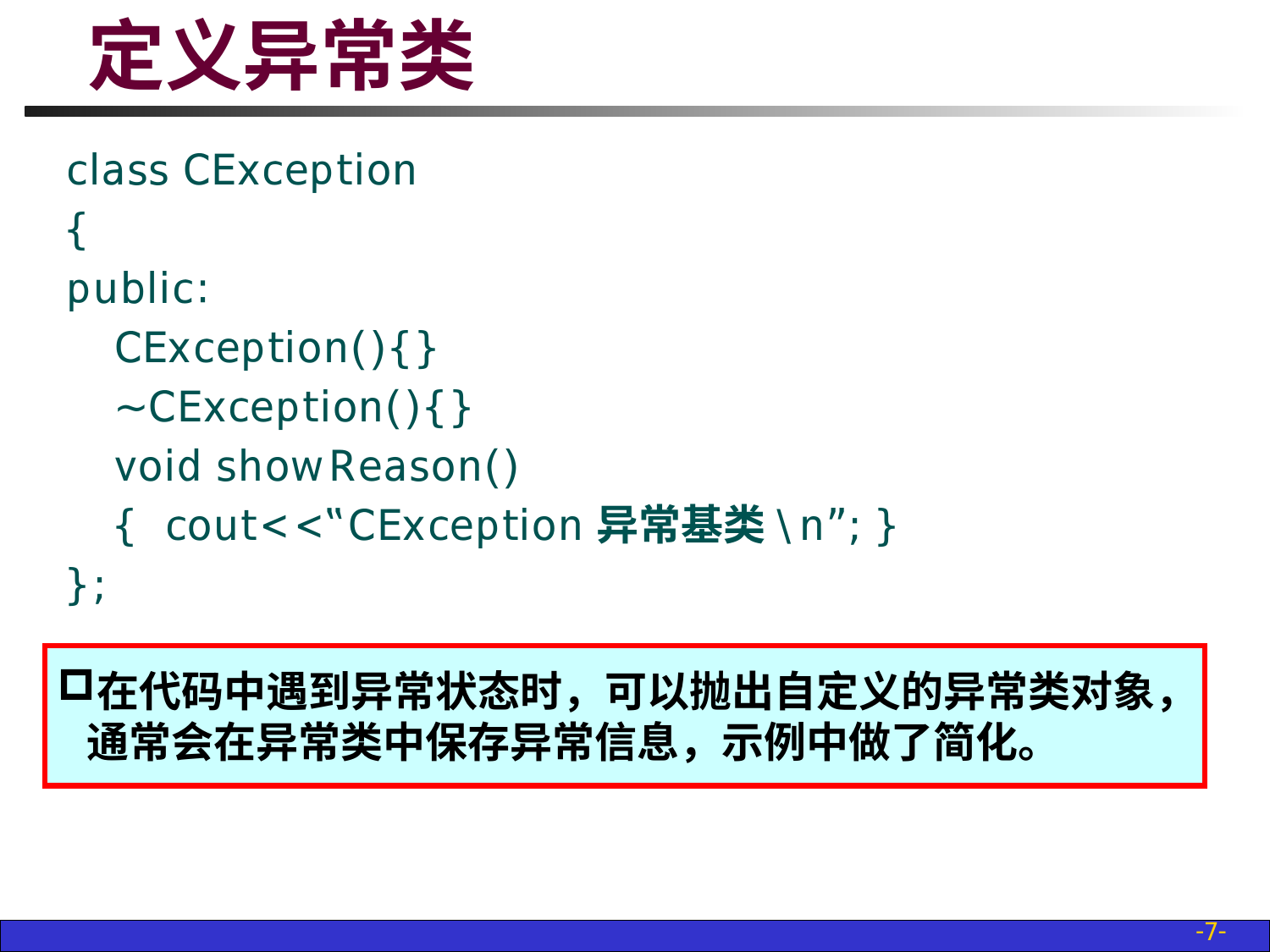

# 定义异常类
class CException
{
public:
	CException(){}
	~CException(){}
	void showReason()
	{  cout<<“CException异常基类\n”; }
};
在代码中遇到异常状态时，可以抛出自定义的异常类对象，
  通常会在异常类中保存异常信息，示例中做了简化。
-7-